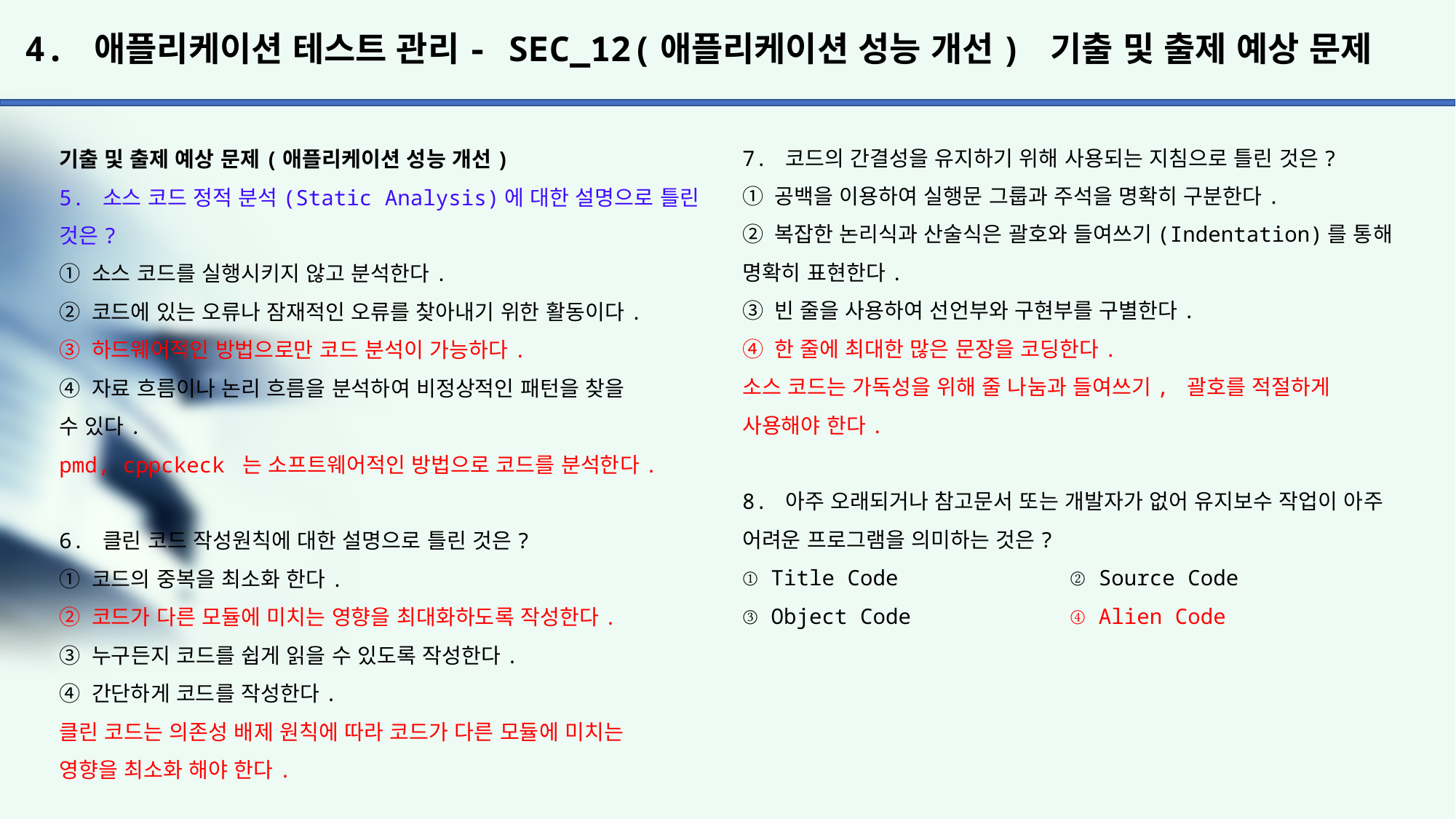

# 4. 애플리케이션 테스트 관리- SEC_12(애플리케이션 성능 개선) 기출 및 출제 예상 문제
7. 코드의 간결성을 유지하기 위해 사용되는 지침으로 틀린 것은?
① 공백을 이용하여 실행문 그룹과 주석을 명확히 구분한다.
② 복잡한 논리식과 산술식은 괄호와 들여쓰기(Indentation)를 통해 명확히 표현한다.
③ 빈 줄을 사용하여 선언부와 구현부를 구별한다.
④ 한 줄에 최대한 많은 문장을 코딩한다.
소스 코드는 가독성을 위해 줄 나눔과 들여쓰기, 괄호를 적절하게
사용해야 한다.

8. 아주 오래되거나 참고문서 또는 개발자가 없어 유지보수 작업이 아주 어려운 프로그램을 의미하는 것은?
① Title Code 		② Source Code
③ Object Code		④ Alien Code

기출 및 출제 예상 문제(애플리케이션 성능 개선)
5. 소스 코드 정적 분석(Static Analysis)에 대한 설명으로 틀린 것은?
① 소스 코드를 실행시키지 않고 분석한다.
② 코드에 있는 오류나 잠재적인 오류를 찾아내기 위한 활동이다.
③ 하드웨어적인 방법으로만 코드 분석이 가능하다.
④ 자료 흐름이나 논리 흐름을 분석하여 비정상적인 패턴을 찾을
수 있다.
pmd, cppckeck 는 소프트웨어적인 방법으로 코드를 분석한다.

6. 클린 코드 작성원칙에 대한 설명으로 틀린 것은?
① 코드의 중복을 최소화 한다.
② 코드가 다른 모듈에 미치는 영향을 최대화하도록 작성한다.
③ 누구든지 코드를 쉽게 읽을 수 있도록 작성한다.
④ 간단하게 코드를 작성한다.
클린 코드는 의존성 배제 원칙에 따라 코드가 다른 모듈에 미치는
영향을 최소화 해야 한다.